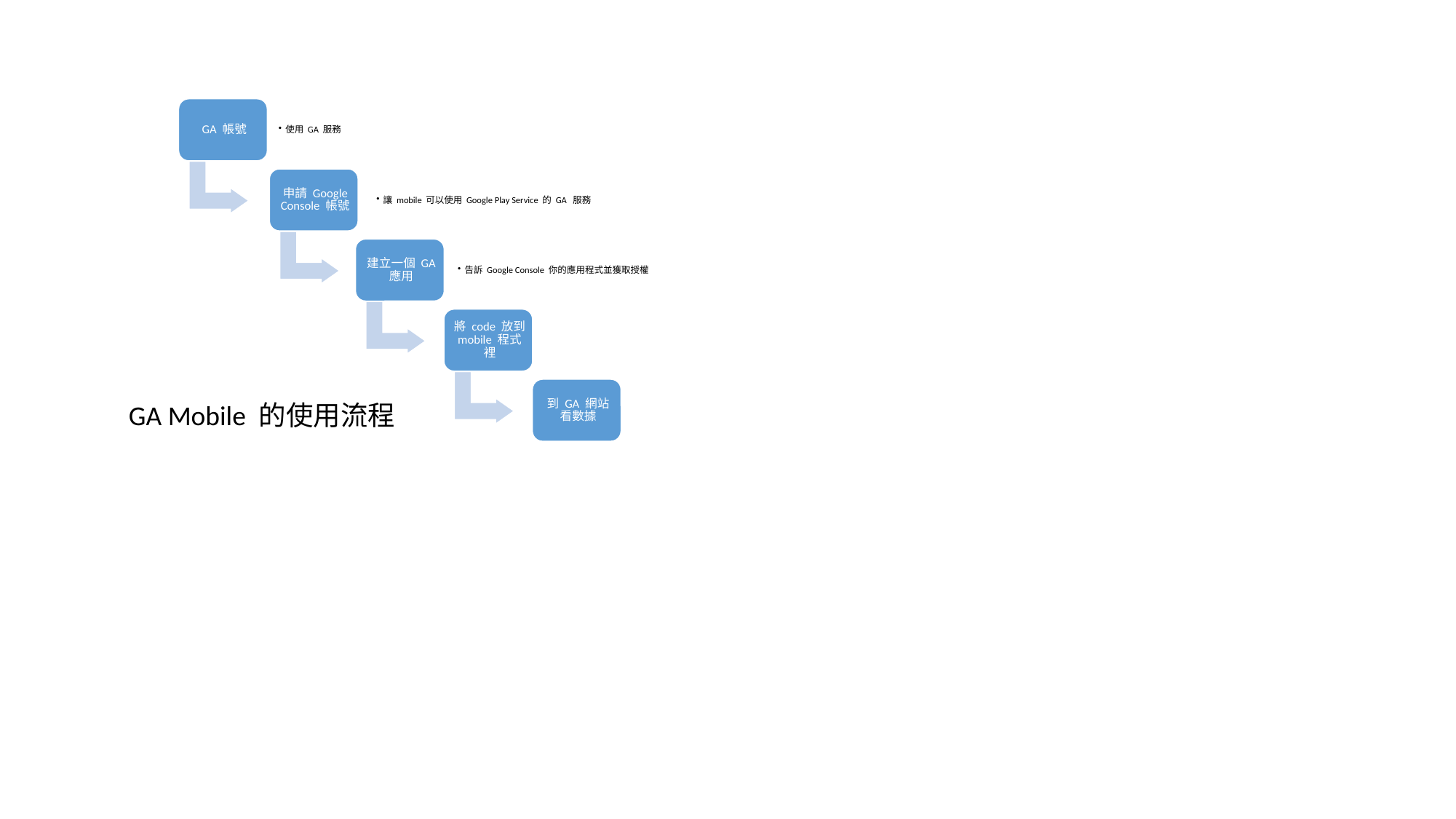

GA 帳號
使用 GA 服務
申請 Google Console 帳號
讓 mobile 可以使用 Google Play Service 的 GA  服務
建立一個 GA 應用
告訴 Google Console 你的應用程式並獲取授權
將 code 放到 mobile 程式裡
到 GA 網站看數據
GA Mobile 的使用流程